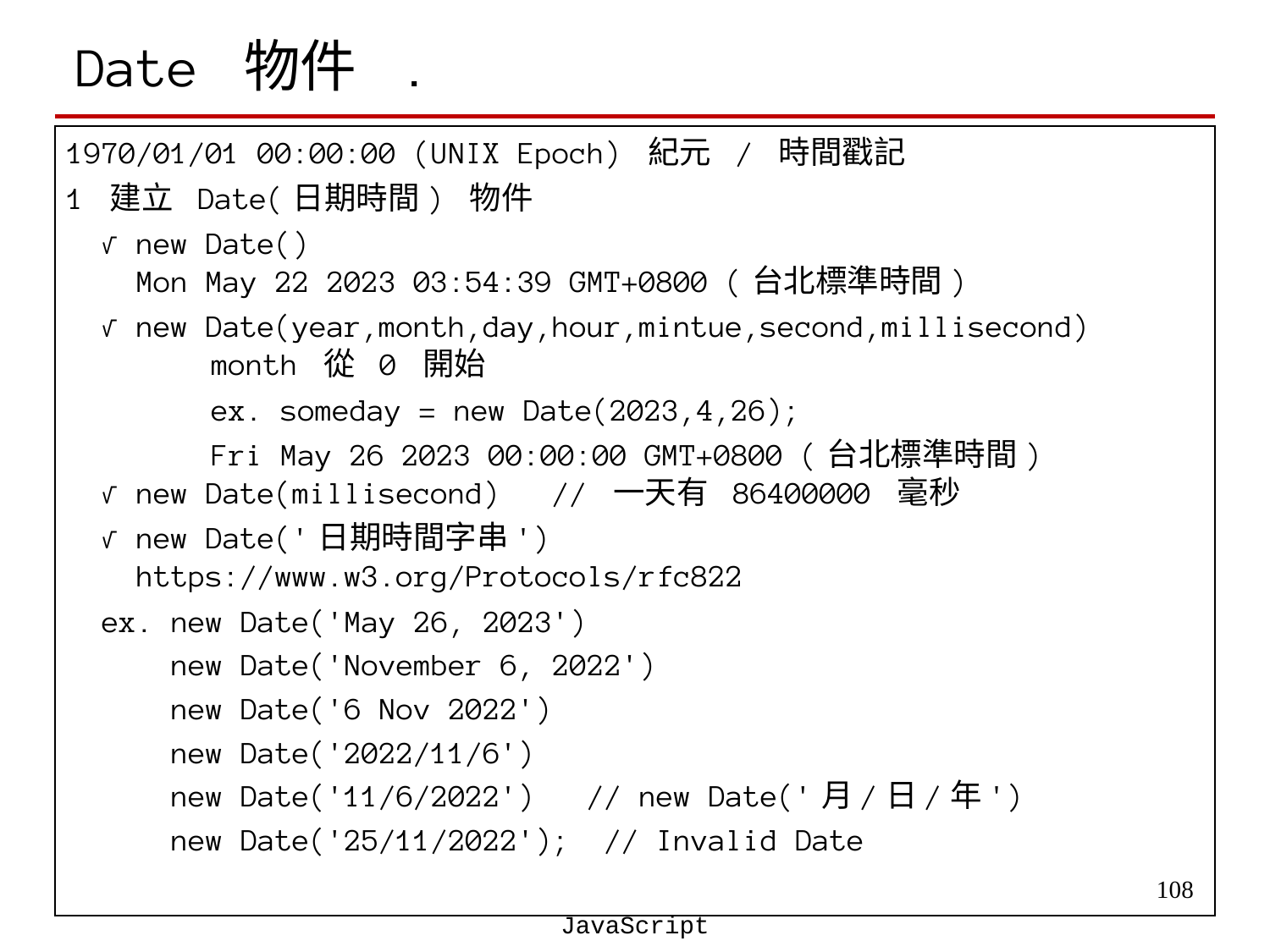

# Date 物件 .
1970/01/01 00:00:00 (UNIX Epoch) 紀元 / 時間戳記
1 建立 Date(日期時間) 物件
  √ new Date()
    Mon May 22 2023 03:54:39 GMT+0800 (台北標準時間)
  √ new Date(year,month,day,hour,mintue,second,millisecond)
  	 month 從 0 開始
  	 ex. someday = new Date(2023,4,26);
  	 Fri May 26 2023 00:00:00 GMT+0800 (台北標準時間)
  √ new Date(millisecond)   // 一天有 86400000 毫秒
  √ new Date('日期時間字串')
    https://www.w3.org/Protocols/rfc822
  ex. new Date('May 26, 2023')
      new Date('November 6, 2022')
      new Date('6 Nov 2022')
      new Date('2022/11/6')
      new Date('11/6/2022')   // new Date('月/日/年')
      new Date('25/11/2022');  // Invalid Date

108
JavaScript